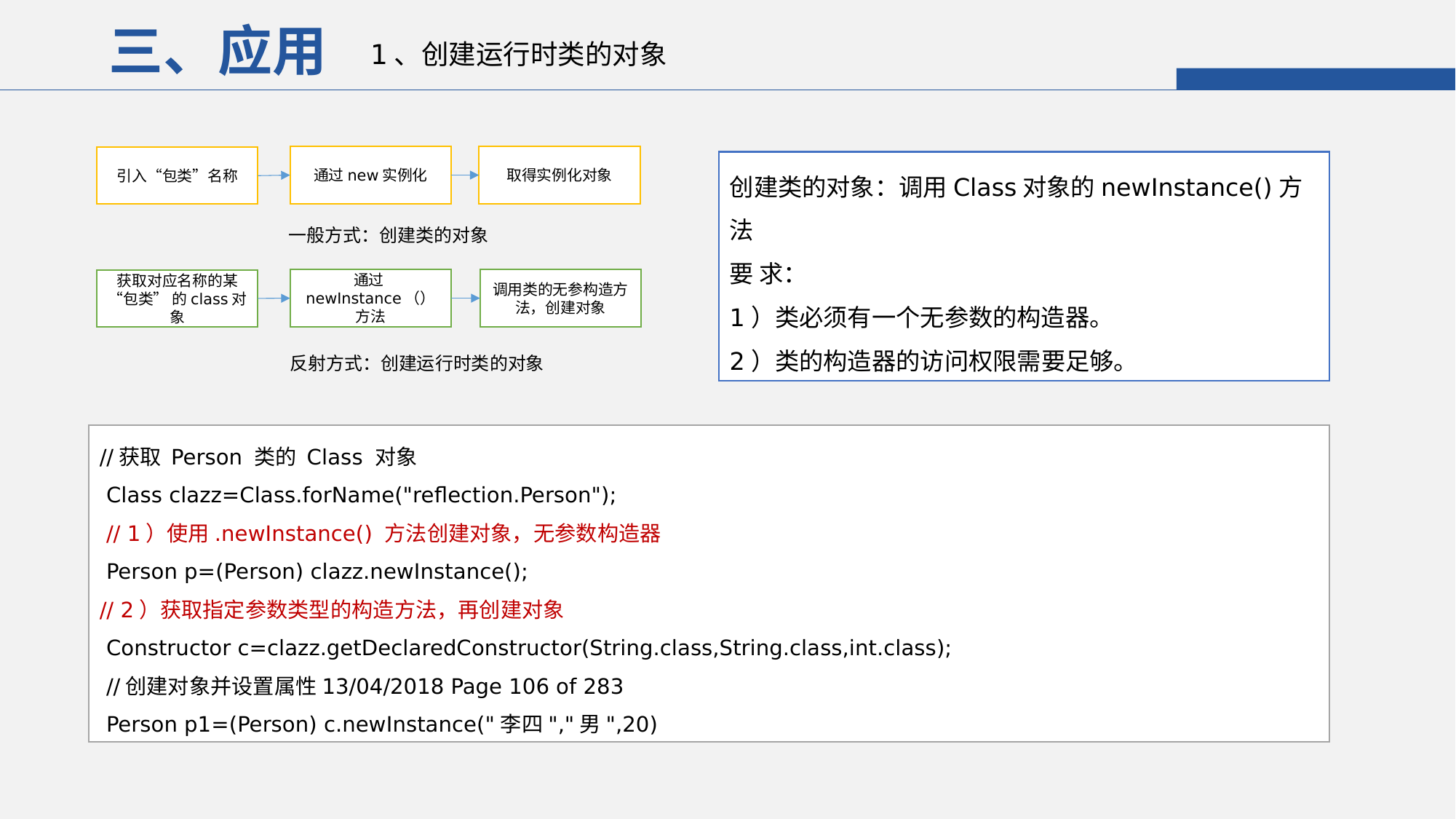

三、应用
1、创建运行时类的对象
取得实例化对象
通过new实例化
引入“包类”名称
创建类的对象：调用Class对象的newInstance()方法
要 求：
1）类必须有一个无参数的构造器。
2）类的构造器的访问权限需要足够。
一般方式：创建类的对象
通过newInstance（）方法
调用类的无参构造方法，创建对象
获取对应名称的某“包类” 的class对象
反射方式：创建运行时类的对象
//获取 Person 类的 Class 对象
 Class clazz=Class.forName("reflection.Person");
 // 1）使用.newInstance() 方法创建对象，无参数构造器
 Person p=(Person) clazz.newInstance();
// 2）获取指定参数类型的构造方法，再创建对象
 Constructor c=clazz.getDeclaredConstructor(String.class,String.class,int.class);
 //创建对象并设置属性13/04/2018 Page 106 of 283
 Person p1=(Person) c.newInstance("李四","男",20)